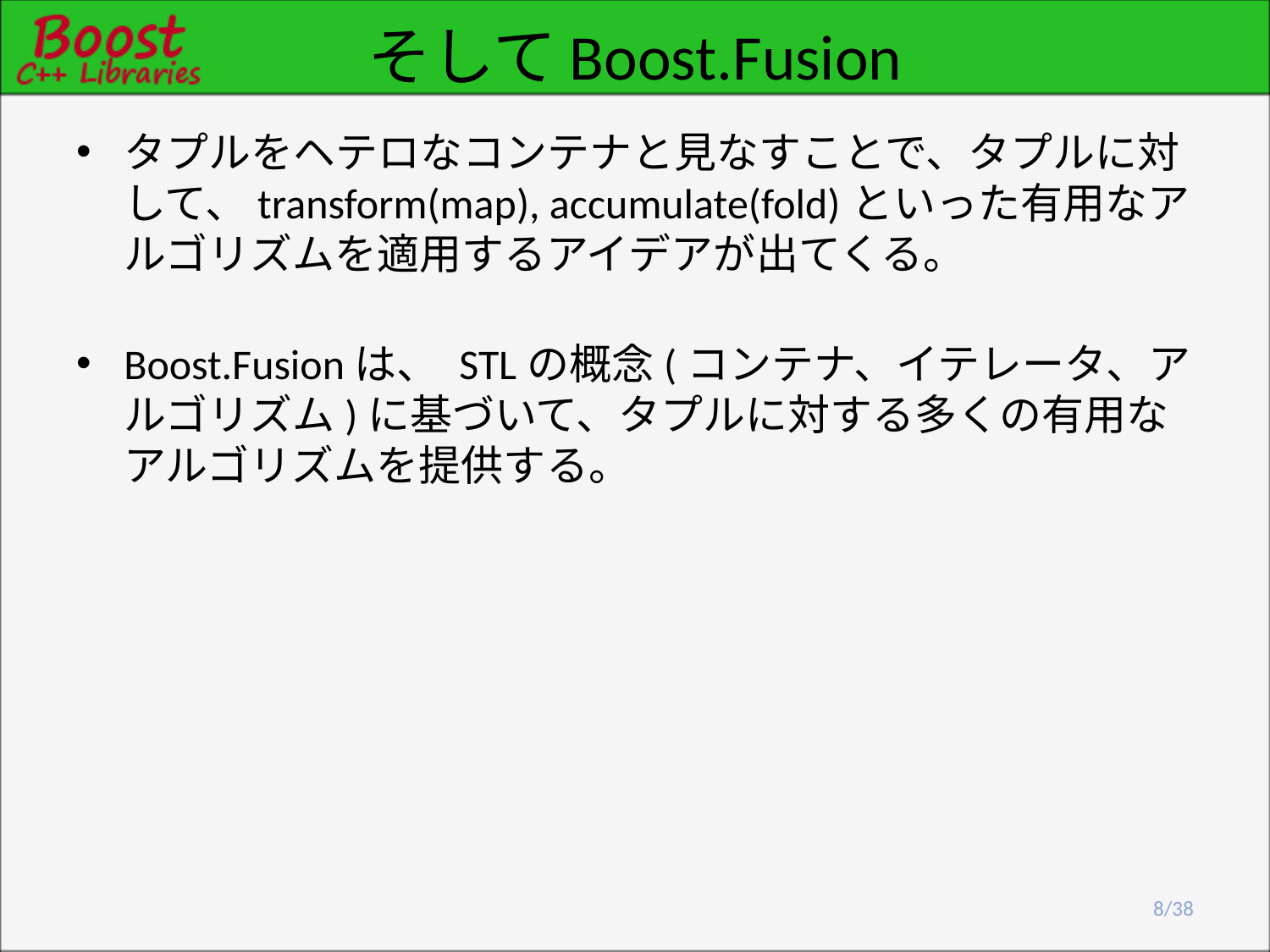

# そしてBoost.Fusion
タプルをヘテロなコンテナと見なすことで、タプルに対して、transform(map), accumulate(fold)といった有用なアルゴリズムを適用するアイデアが出てくる。
Boost.Fusionは、 STLの概念(コンテナ、イテレータ、アルゴリズム)に基づいて、タプルに対する多くの有用なアルゴリズムを提供する。
8/38